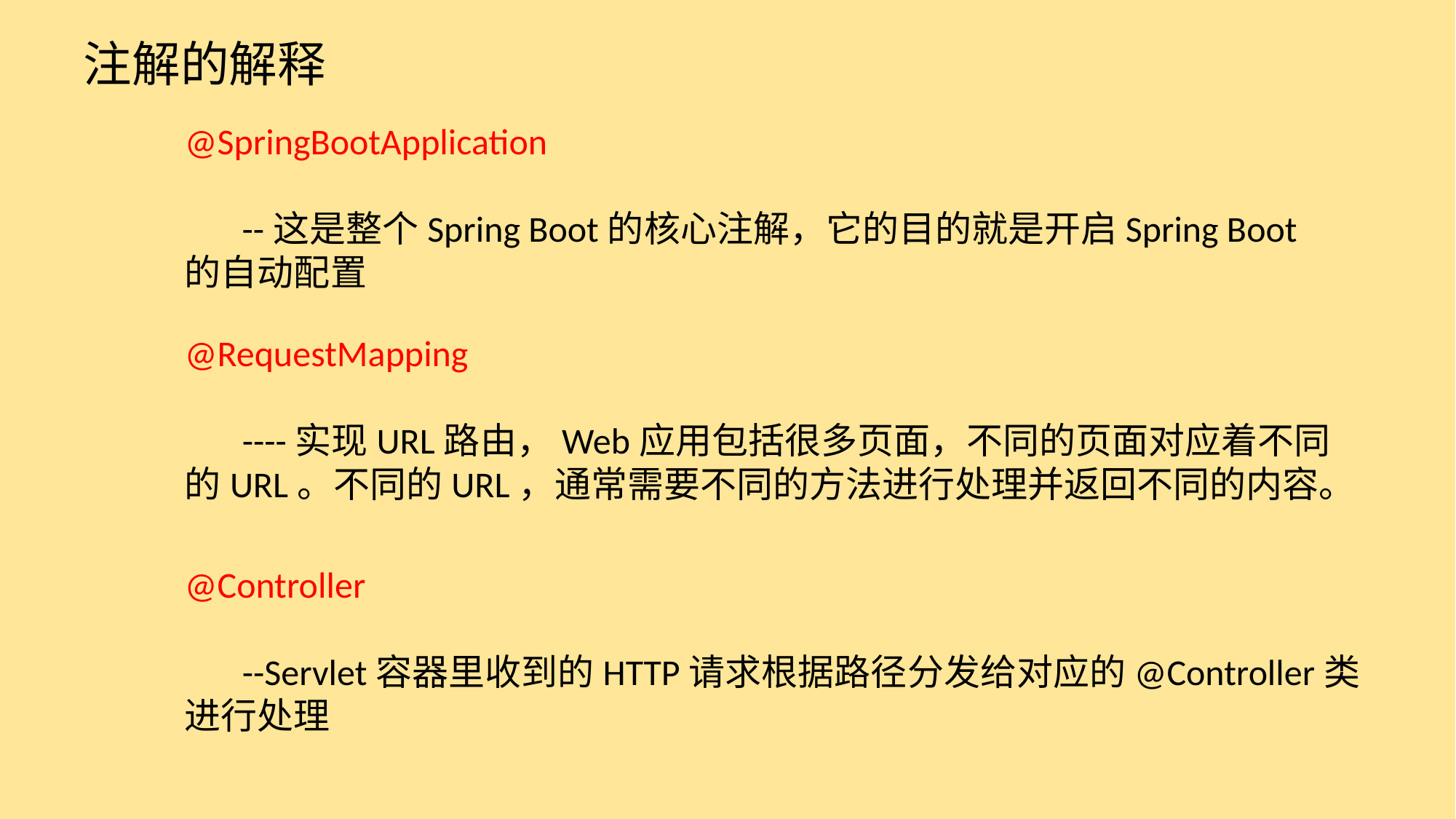

注解的解释
@SpringBootApplication

       --这是整个Spring Boot的核心注解，它的目的就是开启Spring Boot的自动配置
@RequestMapping

       ----实现URL路由，Web应用包括很多页面，不同的页面对应着不同的URL。不同的URL，通常需要不同的方法进行处理并返回不同的内容。

@Controller

       --Servlet容器里收到的HTTP请求根据路径分发给对应的@Controller类进行处理